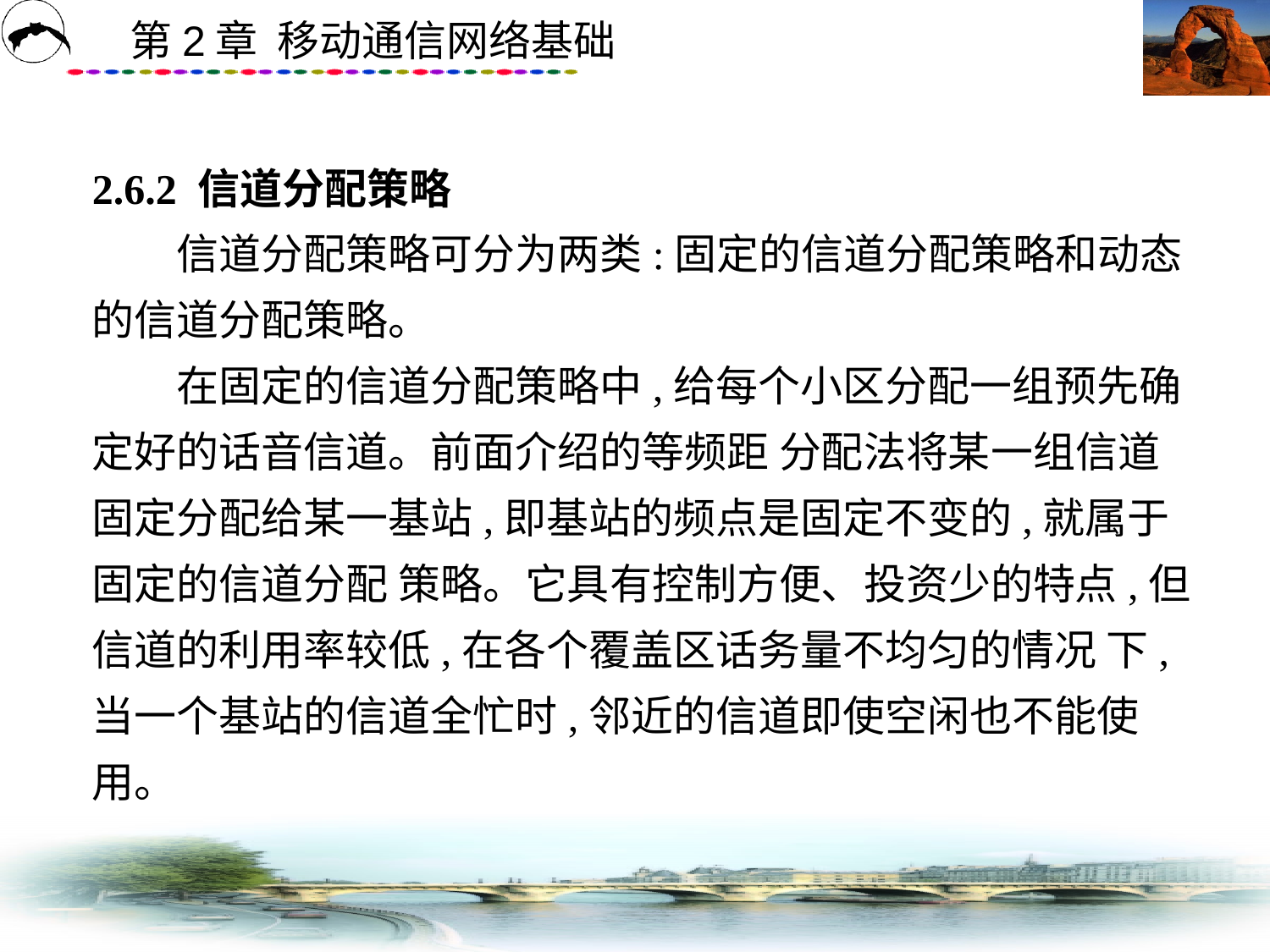

# 2.6.2 信道分配策略 　　信道分配策略可分为两类:固定的信道分配策略和动态的信道分配策略。 　　在固定的信道分配策略中,给每个小区分配一组预先确定好的话音信道。前面介绍的等频距 分配法将某一组信道固定分配给某一基站,即基站的频点是固定不变的,就属于固定的信道分配 策略。它具有控制方便、投资少的特点,但信道的利用率较低,在各个覆盖区话务量不均匀的情况 下,当一个基站的信道全忙时,邻近的信道即使空闲也不能使用。